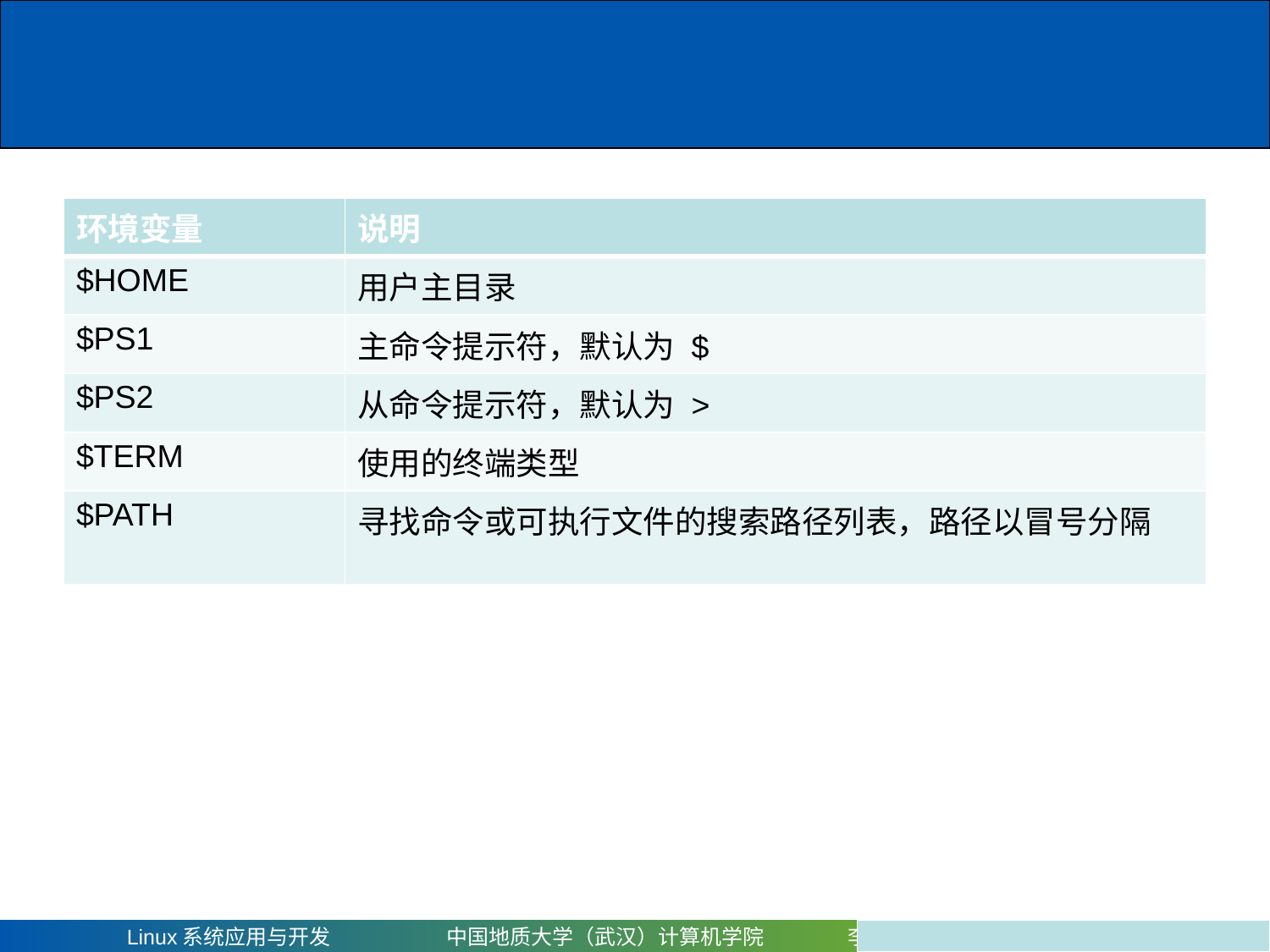

#
| 环境变量 | 说明 |
| --- | --- |
| $HOME | 用户主目录 |
| $PS1 | 主命令提示符，默认为 $ |
| $PS2 | 从命令提示符，默认为 > |
| $TERM | 使用的终端类型 |
| $PATH | 寻找命令或可执行文件的搜索路径列表，路径以冒号分隔 |